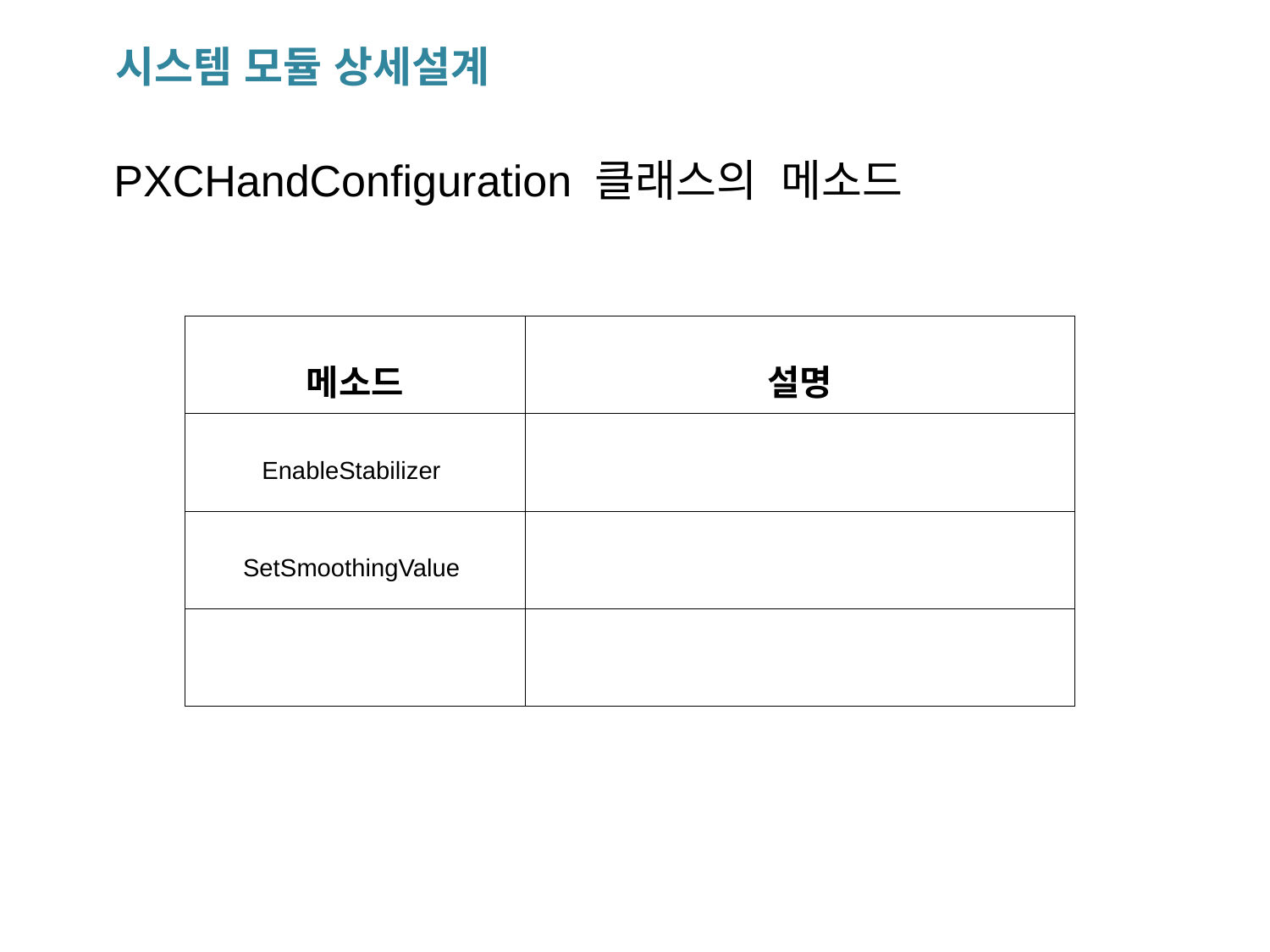

시스템 모듈 상세설계
PXCHandConfiguration 클래스의  메소드
| 메소드 | 설명 |
| --- | --- |
| EnableStabilizer | 안정화 기능을 활성화 |
| SetSmoothingValue | 손 동작 매끄럽게 처리하는 정도를 설정 |
| SetTrackingBounds | 추적 영역의 경계를 설정 |